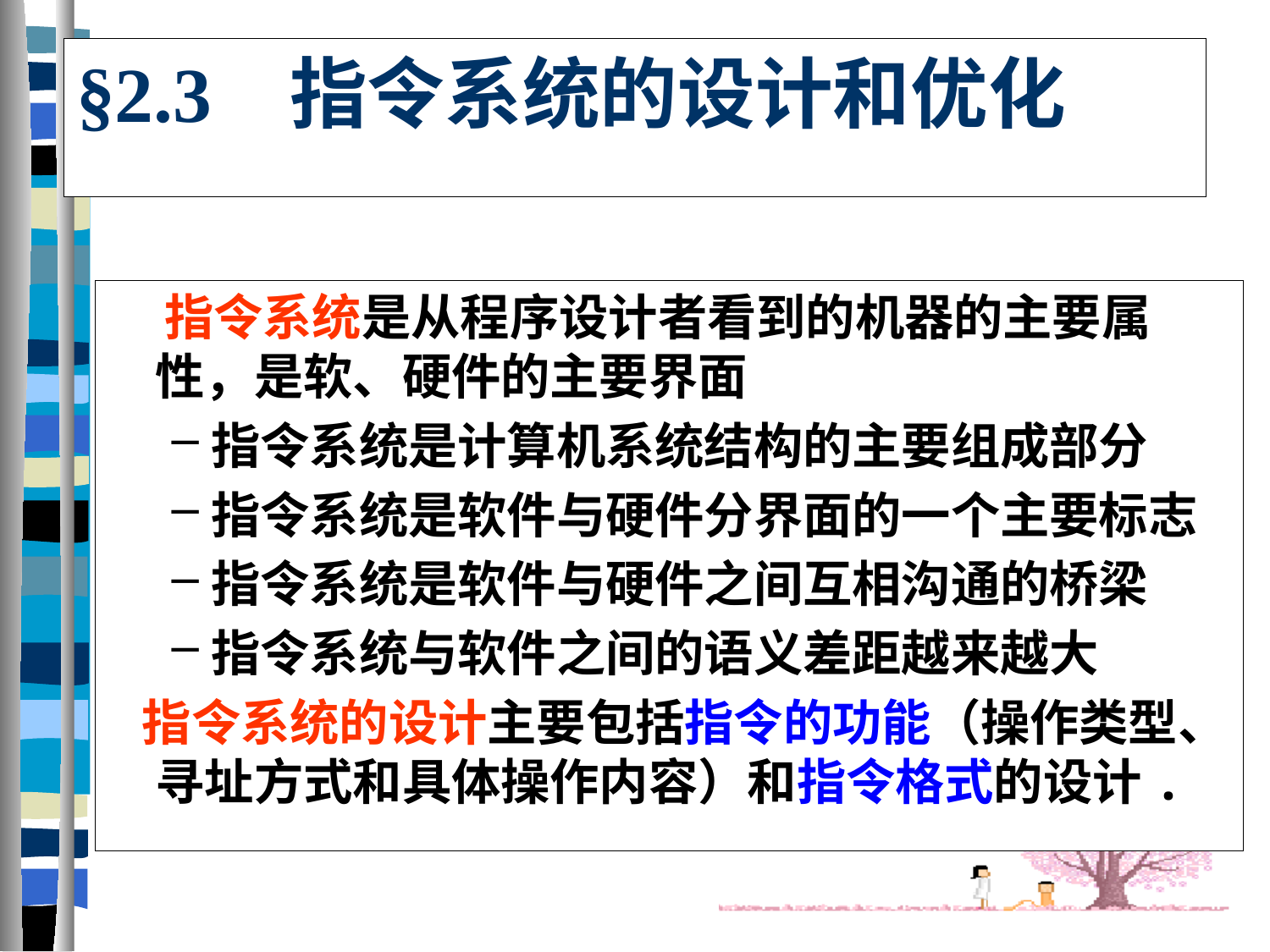

# §2.3   指令系统的设计和优化
    指令系统是从程序设计者看到的机器的主要属性，是软、硬件的主要界面
指令系统是计算机系统结构的主要组成部分
指令系统是软件与硬件分界面的一个主要标志
指令系统是软件与硬件之间互相沟通的桥梁
指令系统与软件之间的语义差距越来越大
  指令系统的设计主要包括指令的功能（操作类型、寻址方式和具体操作内容）和指令格式的设计.